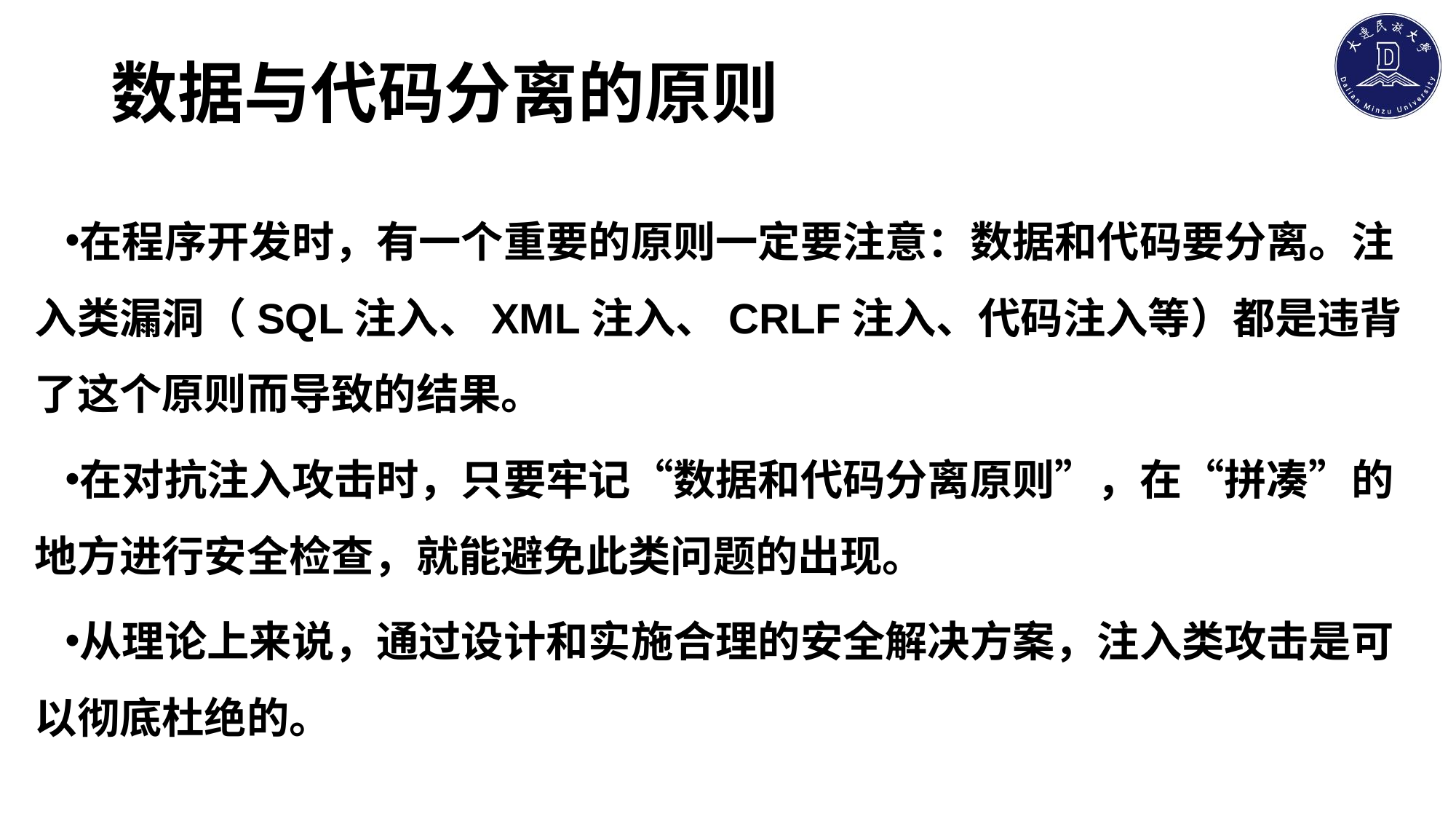

# 数据与代码分离的原则
在程序开发时，有一个重要的原则一定要注意：数据和代码要分离。注入类漏洞（SQL注入、XML注入、CRLF注入、代码注入等）都是违背了这个原则而导致的结果。
在对抗注入攻击时，只要牢记“数据和代码分离原则”，在“拼凑”的地方进行安全检查，就能避免此类问题的出现。
从理论上来说，通过设计和实施合理的安全解决方案，注入类攻击是可以彻底杜绝的。